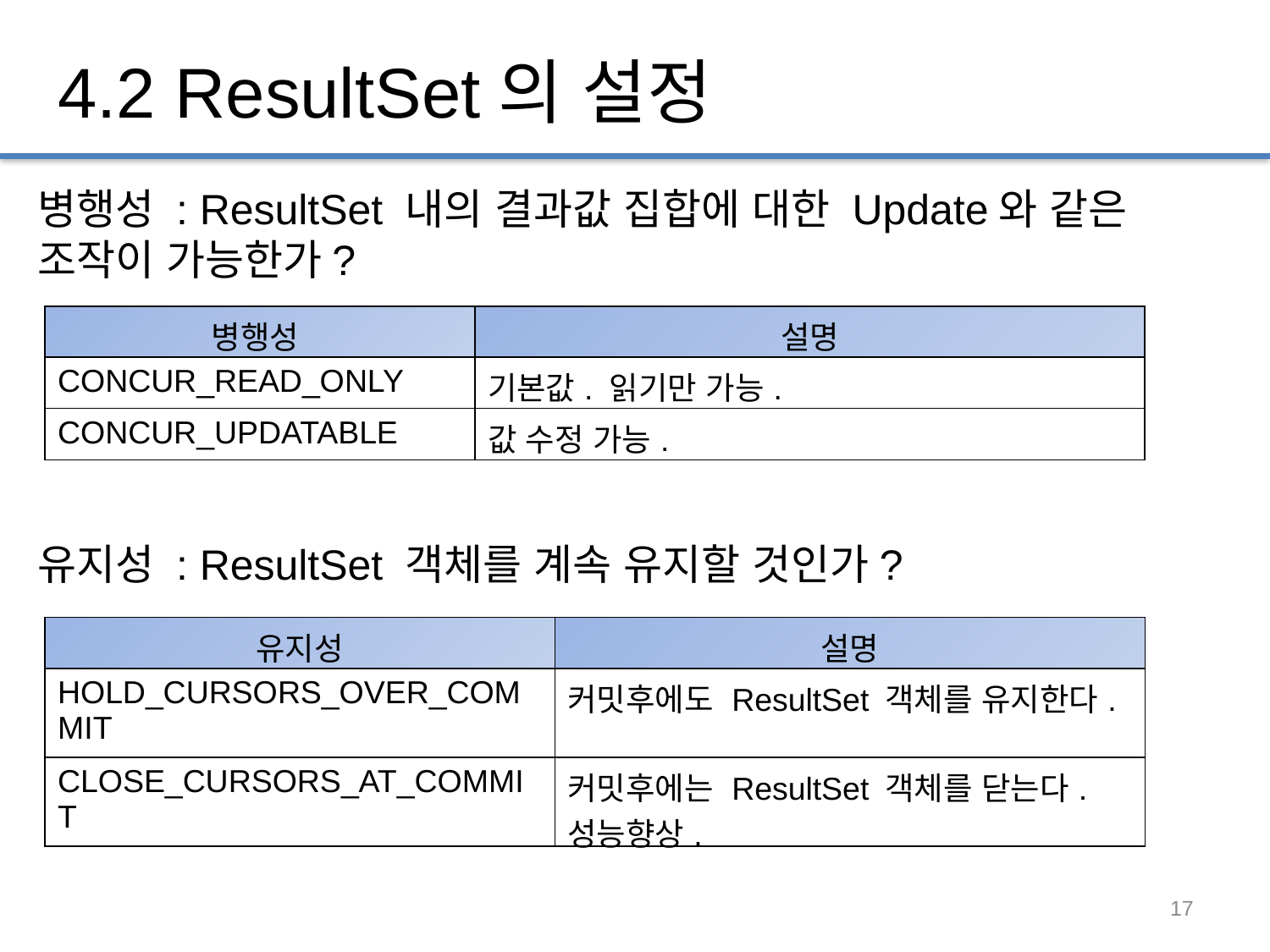

# 4.2 ResultSet의 설정
병행성 : ResultSet 내의 결과값 집합에 대한 Update와 같은 조작이 가능한가?

유지성 : ResultSet 객체를 계속 유지할 것인가?
| 병행성 | 설명 |
| --- | --- |
| CONCUR\_READ\_ONLY | 기본값. 읽기만 가능. |
| CONCUR\_UPDATABLE | 값 수정 가능. |
| 유지성 | 설명 |
| --- | --- |
| HOLD\_CURSORS\_OVER\_COMMIT | 커밋후에도 ResultSet 객체를 유지한다. |
| CLOSE\_CURSORS\_AT\_COMMIT | 커밋후에는 ResultSet 객체를 닫는다. 성능향상. |
17